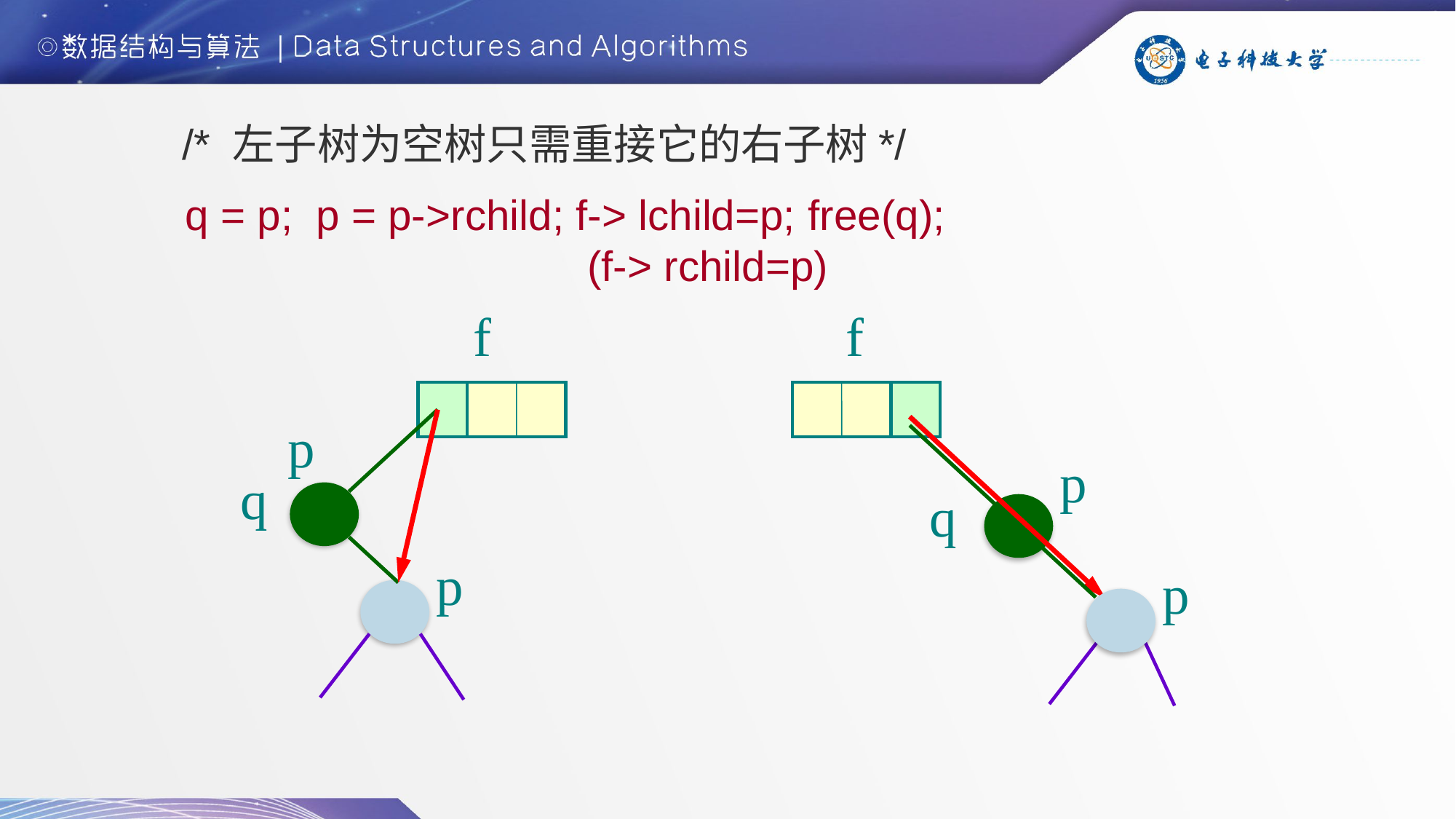

/* 左子树为空树只需重接它的右子树*/
q = p;  p = p->rchild; f-> lchild=p; free(q);
                                  (f-> rchild=p)
f
f

p

p
q
q

p

p